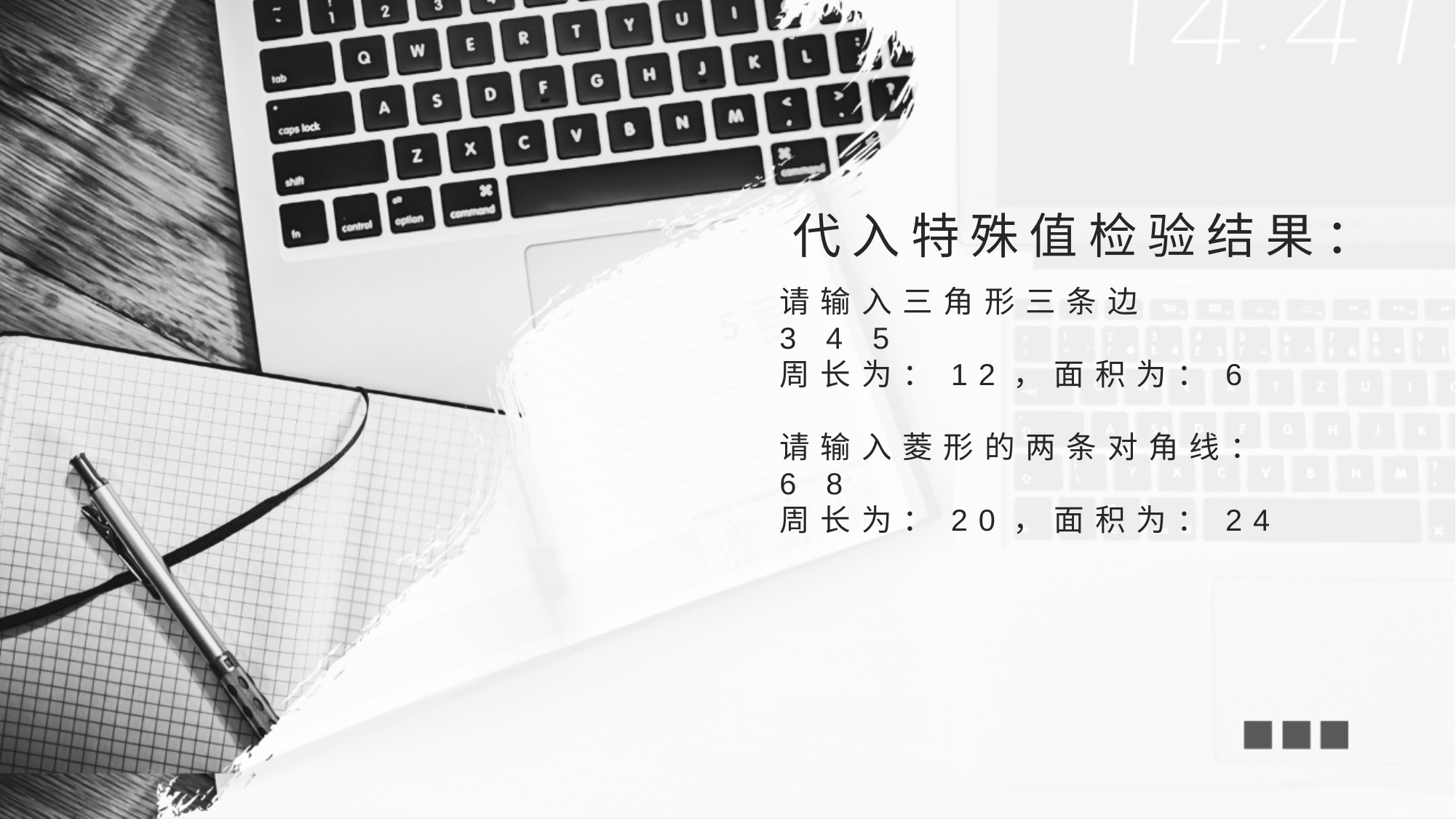

代入特殊值检验结果：
请输入三角形三条边
3 4 5
周长为：12，面积为：6
请输入菱形的两条对角线：
6 8
周长为：20，面积为：24